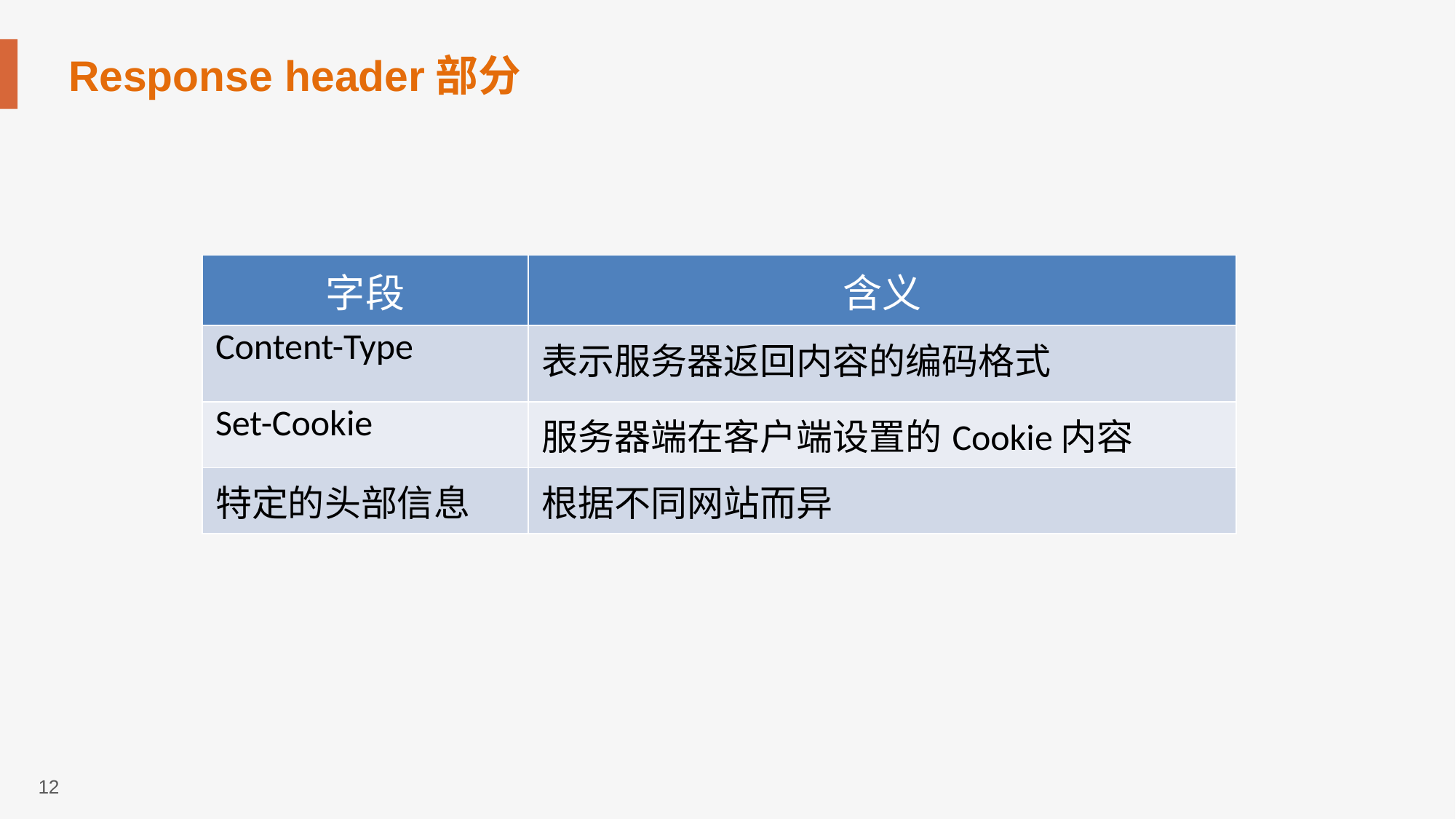

# Response header部分
| 字段 | 含义 |
| --- | --- |
| Content-Type | 表示服务器返回内容的编码格式 |
| Set-Cookie | 服务器端在客户端设置的Cookie内容 |
| 特定的头部信息 | 根据不同网站而异 |